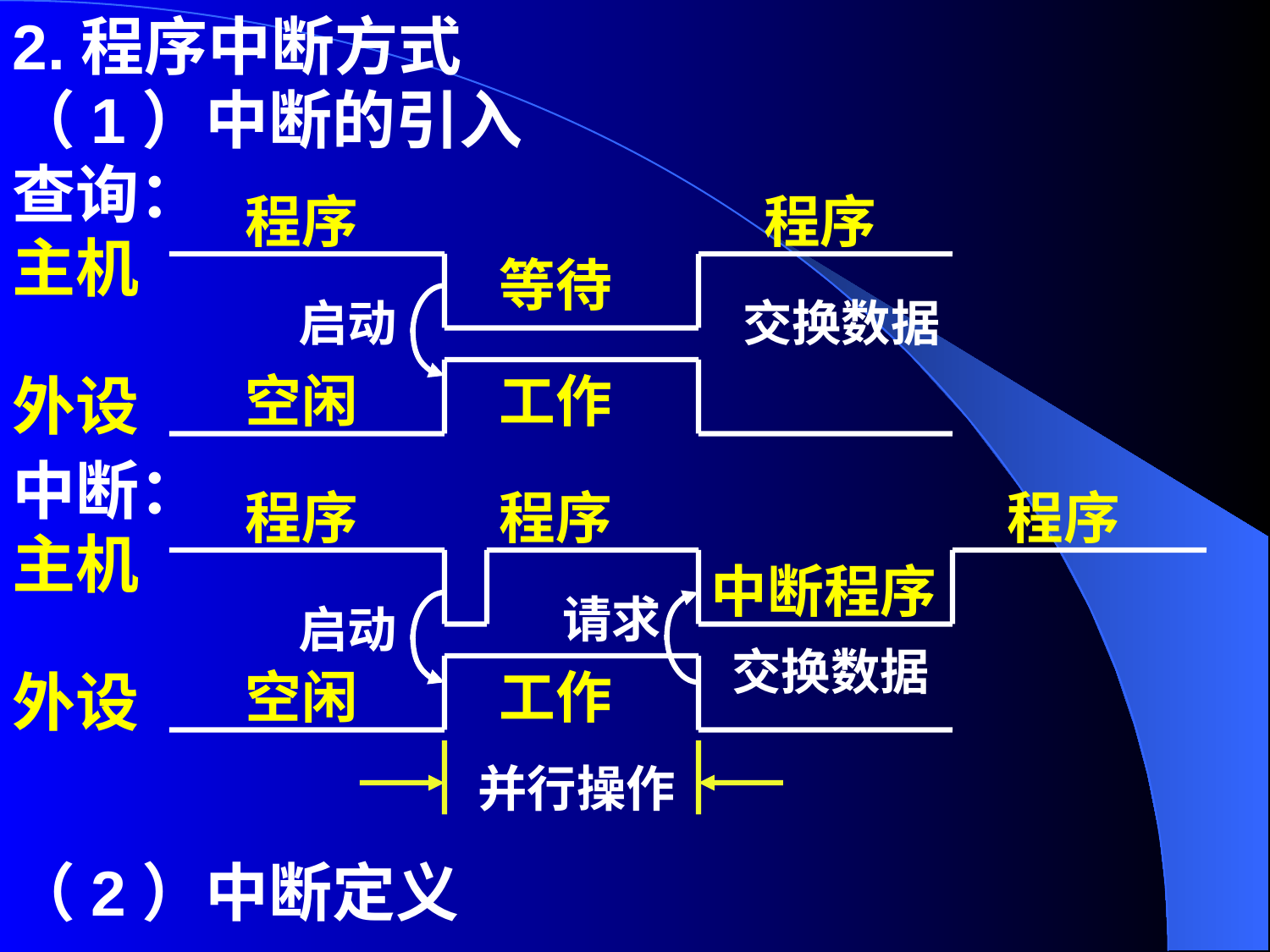

2.程序中断方式
（1）中断的引入
查询：
程序
程序
主机
等待

启动

交换数据

外设
空闲

工作

中断：
程序
程序
程序
主机

中断程序

请求
启动

交换数据
外设
空闲

工作

并行操作

（2）中断定义